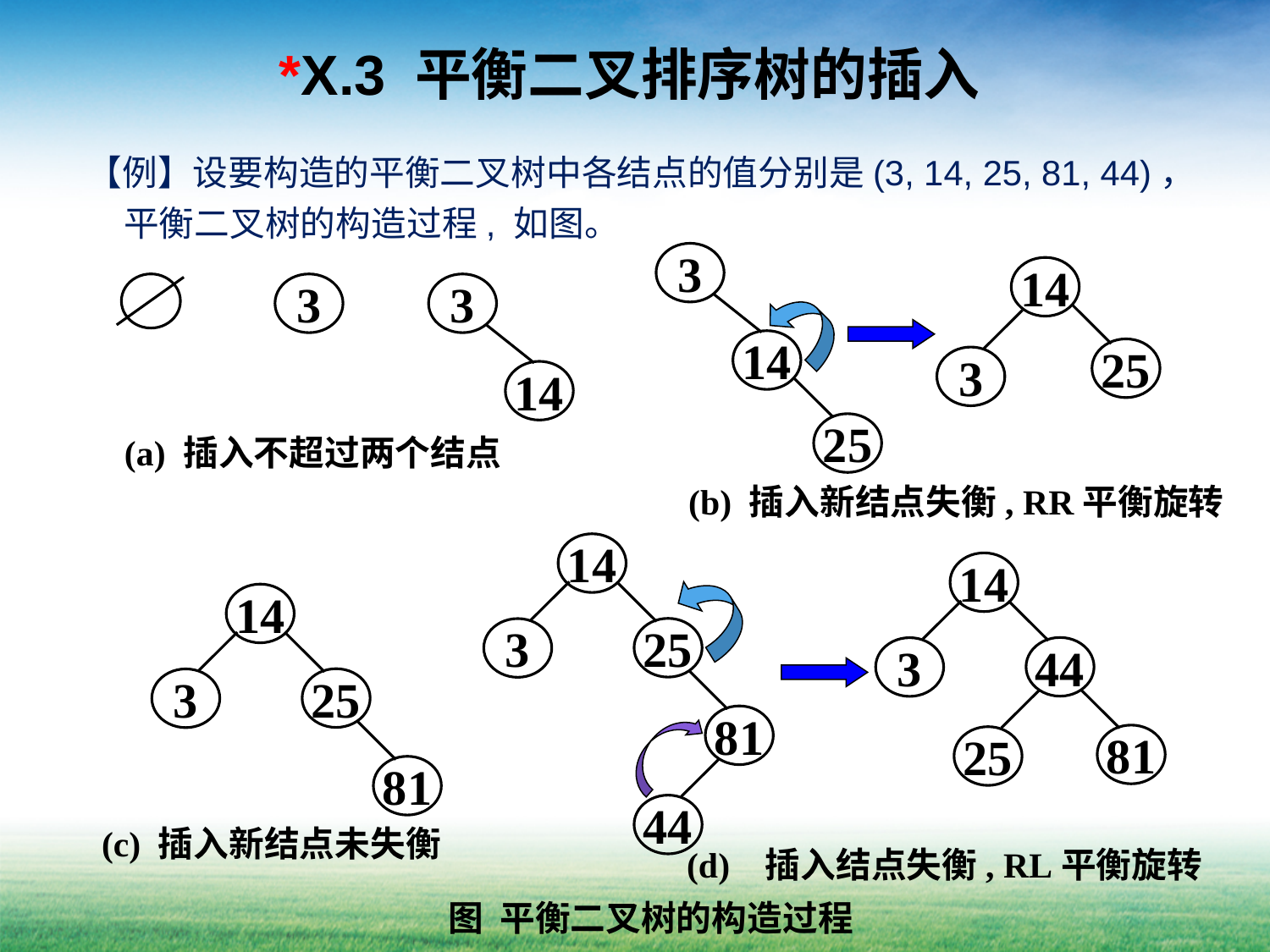

# *X.3 平衡二叉排序树的插入
【例】设要构造的平衡二叉树中各结点的值分别是(3, 14, 25, 81, 44)，平衡二叉树的构造过程, 如图。
3

14

25
14

25
3

(b) 插入新结点失衡, RR平衡旋转

3
3

14
(a) 插入不超过两个结点
14

25
3

81

44
14

44
3

81
25

(d)   插入结点失衡, RL平衡旋转
14

25
3

81
(c) 插入新结点未失衡
图  平衡二叉树的构造过程